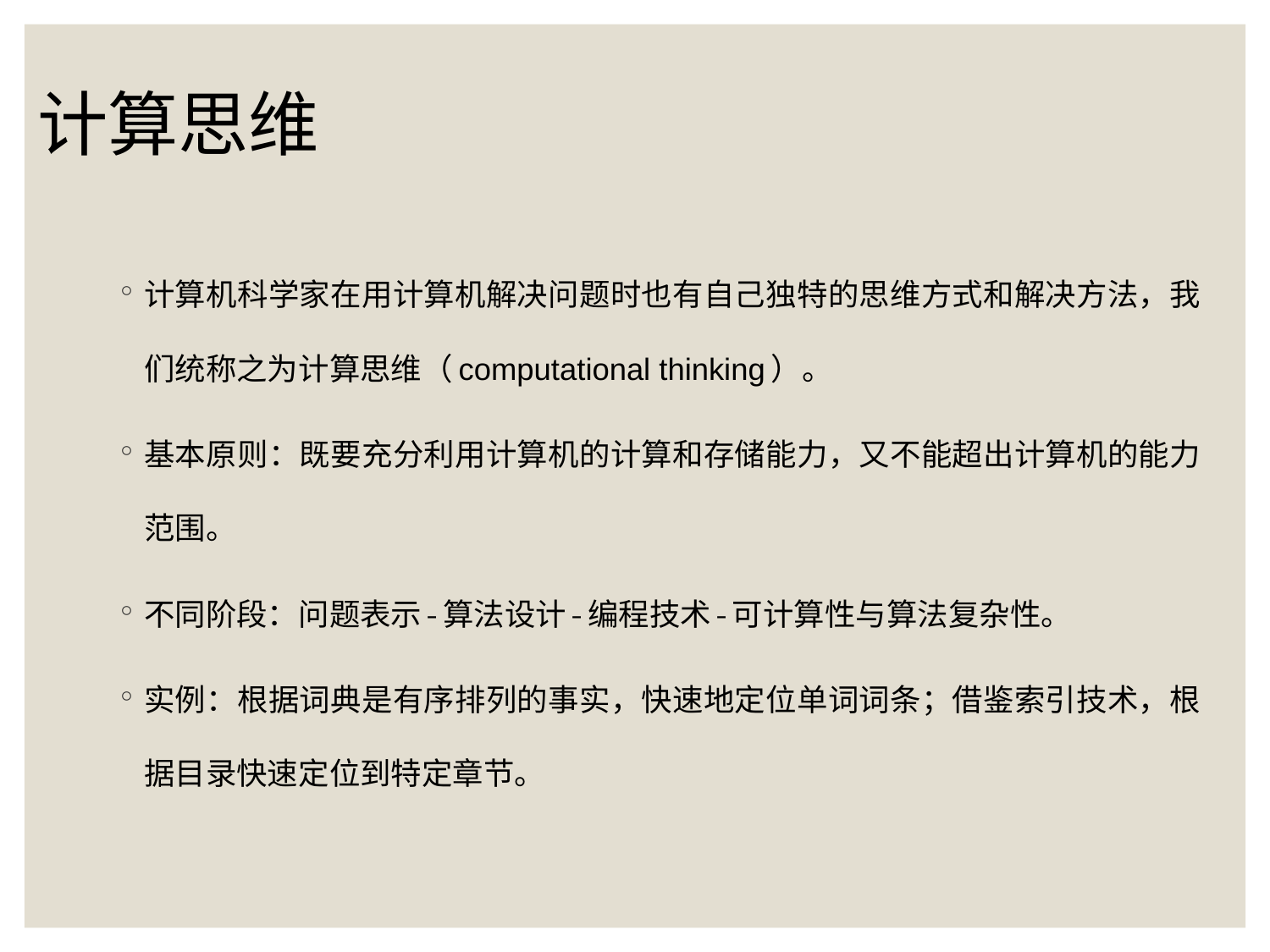

计算思维
计算机科学家在用计算机解决问题时也有自己独特的思维方式和解决方法，我们统称之为计算思维（computational thinking）。
基本原则：既要充分利用计算机的计算和存储能力，又不能超出计算机的能力范围。
不同阶段：问题表示-算法设计-编程技术-可计算性与算法复杂性。
实例：根据词典是有序排列的事实，快速地定位单词词条；借鉴索引技术，根据目录快速定位到特定章节。
3